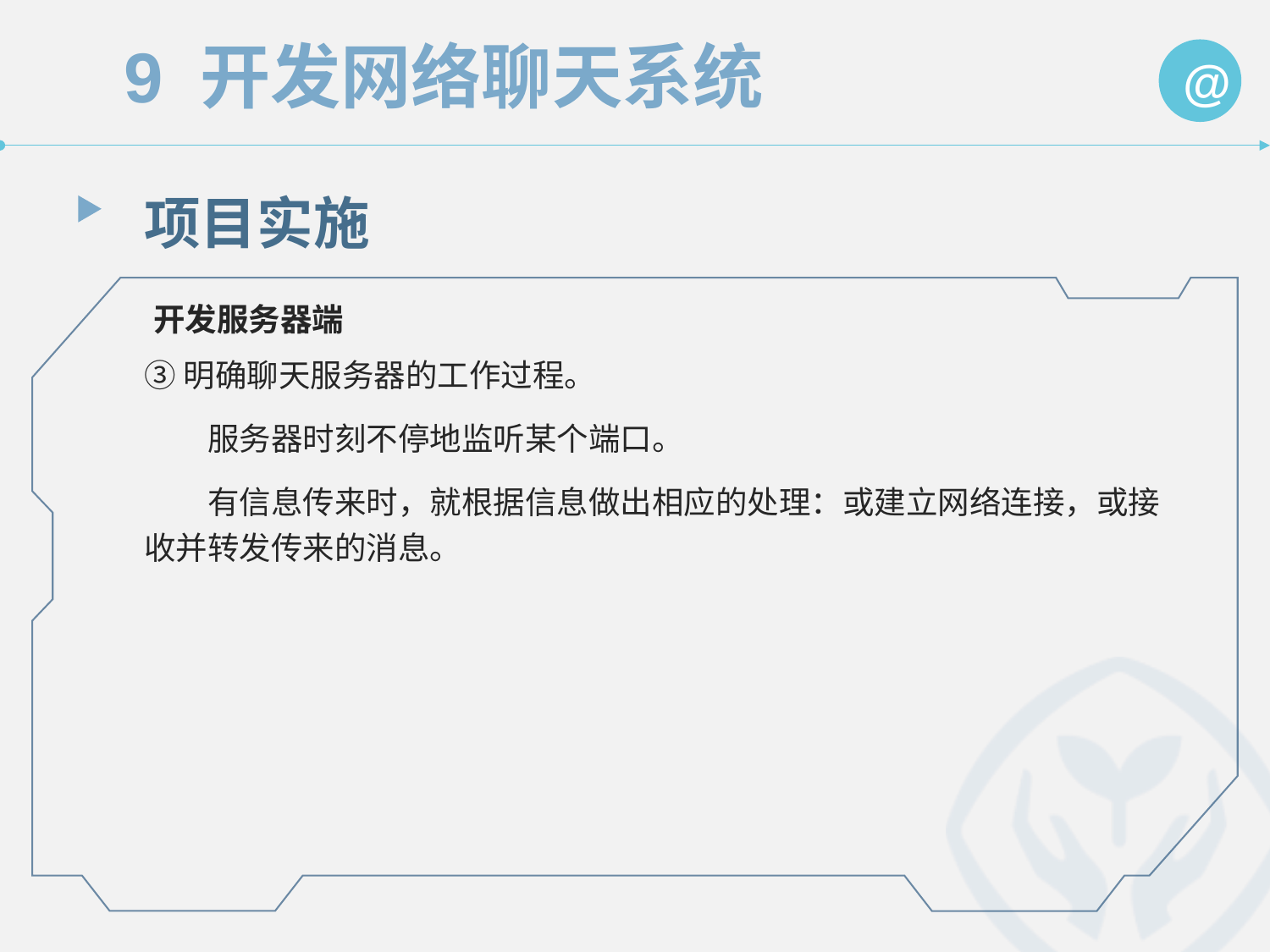

项目实施

开发服务器端
③明确聊天服务器的工作过程。
　　服务器时刻不停地监听某个端口。
　　有信息传来时，就根据信息做出相应的处理：或建立网络连接，或接收并转发传来的消息。